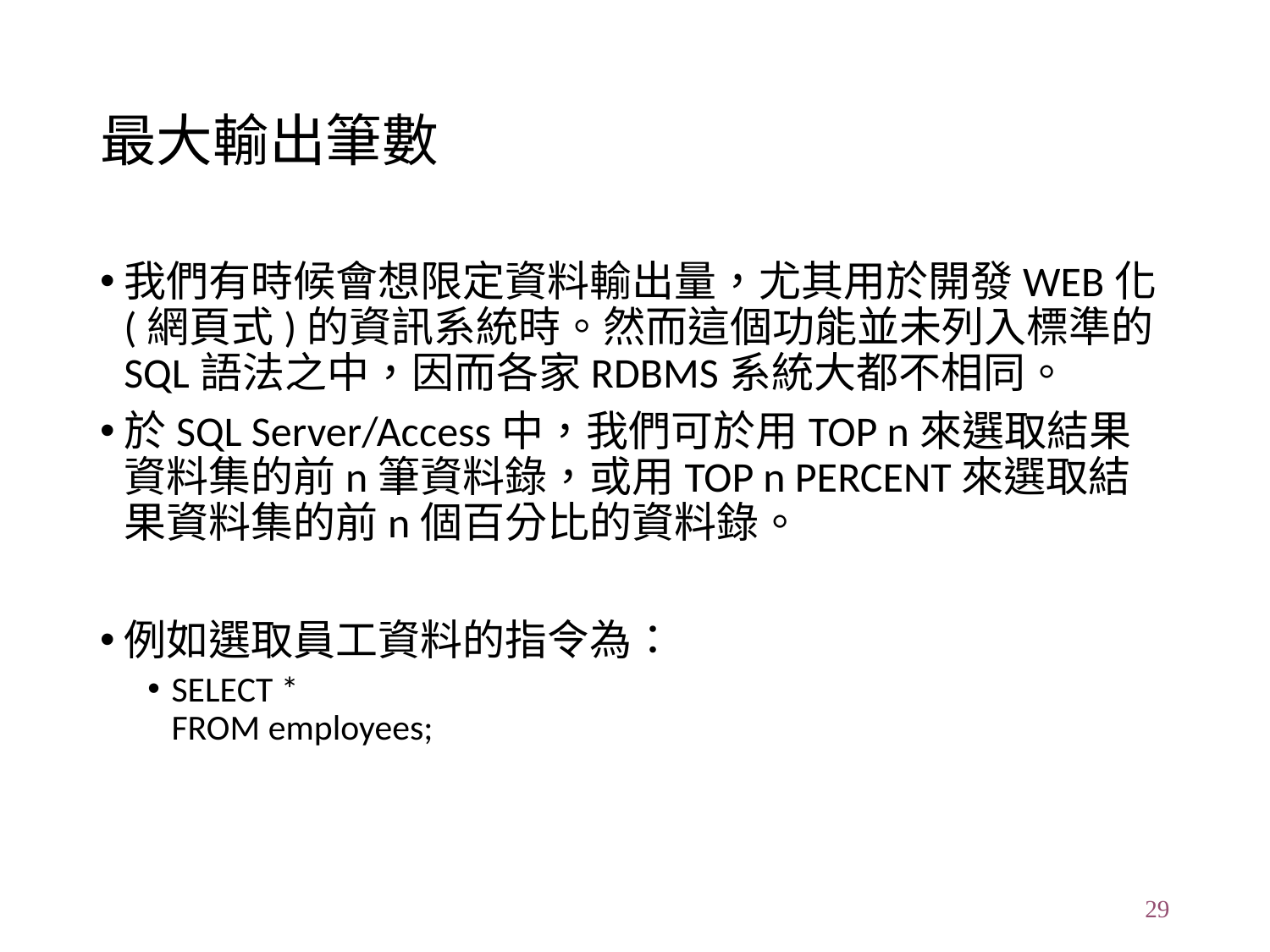

# 最大輸出筆數
我們有時候會想限定資料輸出量，尤其用於開發WEB化(網頁式)的資訊系統時。然而這個功能並未列入標準的SQL語法之中，因而各家RDBMS系統大都不相同。
於SQL Server/Access中，我們可於用TOP n來選取結果資料集的前n筆資料錄，或用TOP n PERCENT來選取結果資料集的前n個百分比的資料錄。

例如選取員工資料的指令為：
SELECT *
FROM employees;
29